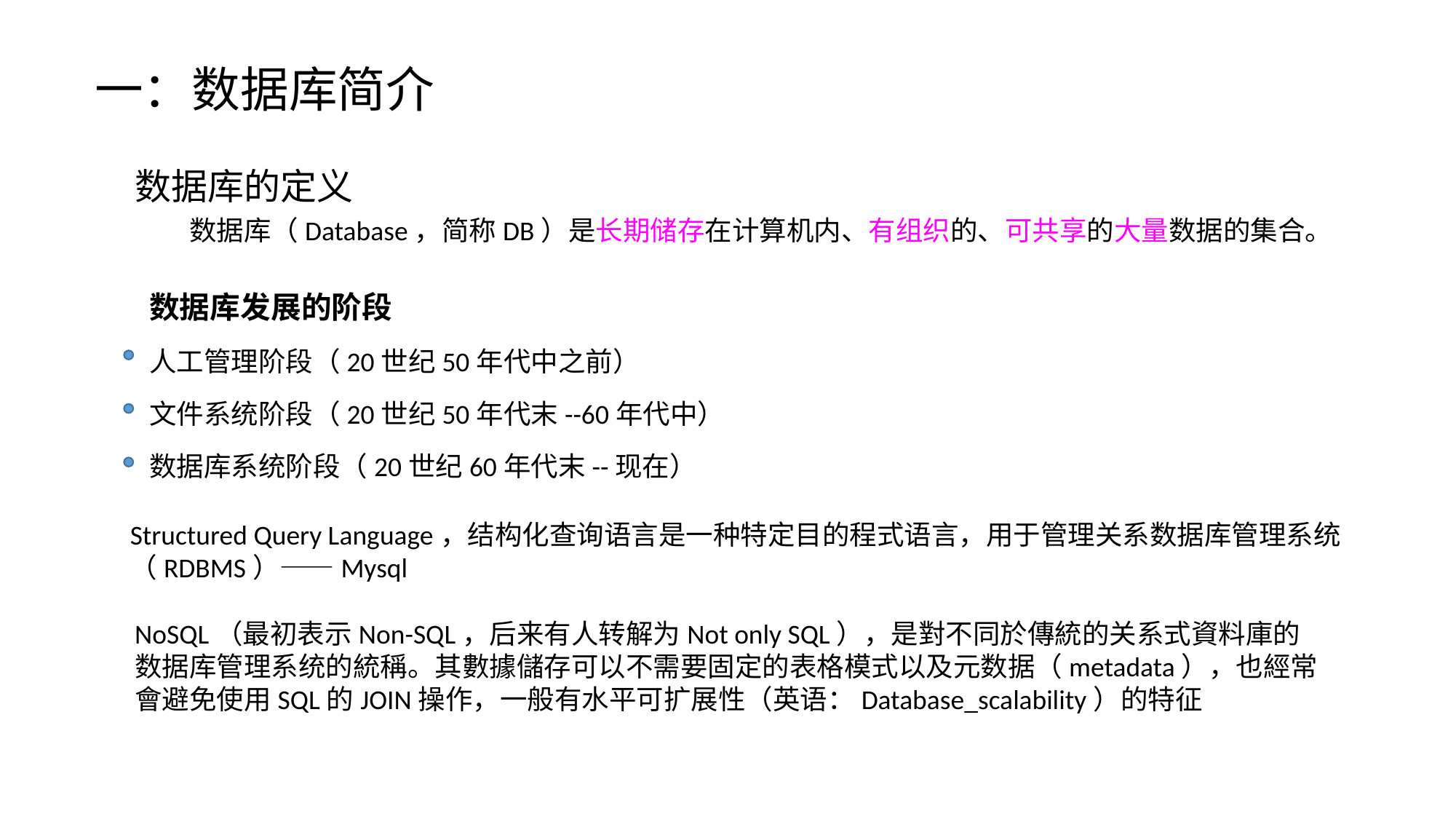

一：数据库简介
数据库的定义
数据库（Database，简称DB）是长期储存在计算机内、有组织的、可共享的大量数据的集合。
数据库发展的阶段
人工管理阶段（20世纪50年代中之前）
文件系统阶段（20世纪50年代末--60年代中）
数据库系统阶段（20世纪60年代末--现在）

Structured Query Language，结构化查询语言是一种特定目的程式语言，用于管理关系数据库管理系统（RDBMS）——Mysql
NoSQL（最初表示Non-SQL，后来有人转解为Not only SQL），是對不同於傳統的关系式資料庫的数据库管理系统的統稱。其數據儲存可以不需要固定的表格模式以及元数据（metadata），也經常會避免使用SQL的JOIN操作，一般有水平可扩展性（英语：Database_scalability）的特征